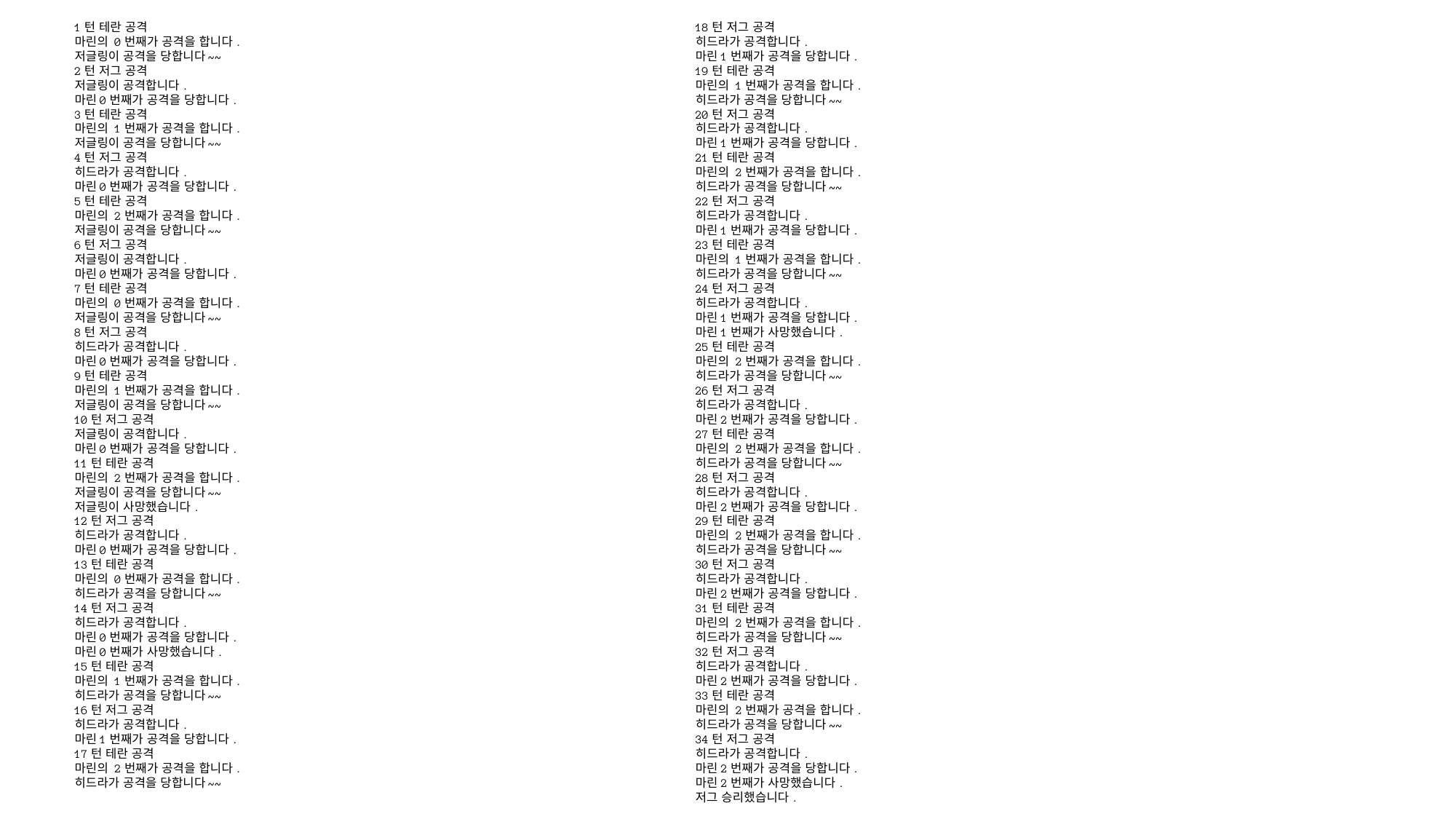

1턴 테란 공격
마린의 0번째가 공격을 합니다.
저글링이 공격을 당합니다~~
2턴 저그 공격
저글링이 공격합니다.
마린0번째가 공격을 당합니다.
3턴 테란 공격
마린의 1번째가 공격을 합니다.
저글링이 공격을 당합니다~~
4턴 저그 공격
히드라가 공격합니다.
마린0번째가 공격을 당합니다.
5턴 테란 공격
마린의 2번째가 공격을 합니다.
저글링이 공격을 당합니다~~
6턴 저그 공격
저글링이 공격합니다.
마린0번째가 공격을 당합니다.
7턴 테란 공격
마린의 0번째가 공격을 합니다.
저글링이 공격을 당합니다~~
8턴 저그 공격
히드라가 공격합니다.
마린0번째가 공격을 당합니다.
9턴 테란 공격
마린의 1번째가 공격을 합니다.
저글링이 공격을 당합니다~~
10턴 저그 공격
저글링이 공격합니다.
마린0번째가 공격을 당합니다.
11턴 테란 공격
마린의 2번째가 공격을 합니다.
저글링이 공격을 당합니다~~
저글링이 사망했습니다.
12턴 저그 공격
히드라가 공격합니다.
마린0번째가 공격을 당합니다.
13턴 테란 공격
마린의 0번째가 공격을 합니다.
히드라가 공격을 당합니다~~
14턴 저그 공격
히드라가 공격합니다.
마린0번째가 공격을 당합니다.
마린0번째가 사망했습니다.
15턴 테란 공격
마린의 1번째가 공격을 합니다.
히드라가 공격을 당합니다~~
16턴 저그 공격
히드라가 공격합니다.
마린1번째가 공격을 당합니다.
17턴 테란 공격
마린의 2번째가 공격을 합니다.
히드라가 공격을 당합니다~~
18턴 저그 공격
히드라가 공격합니다.
마린1번째가 공격을 당합니다.
19턴 테란 공격
마린의 1번째가 공격을 합니다.
히드라가 공격을 당합니다~~
20턴 저그 공격
히드라가 공격합니다.
마린1번째가 공격을 당합니다.
21턴 테란 공격
마린의 2번째가 공격을 합니다.
히드라가 공격을 당합니다~~
22턴 저그 공격
히드라가 공격합니다.
마린1번째가 공격을 당합니다.
23턴 테란 공격
마린의 1번째가 공격을 합니다.
히드라가 공격을 당합니다~~
24턴 저그 공격
히드라가 공격합니다.
마린1번째가 공격을 당합니다.
마린1번째가 사망했습니다.
25턴 테란 공격
마린의 2번째가 공격을 합니다.
히드라가 공격을 당합니다~~
26턴 저그 공격
히드라가 공격합니다.
마린2번째가 공격을 당합니다.
27턴 테란 공격
마린의 2번째가 공격을 합니다.
히드라가 공격을 당합니다~~
28턴 저그 공격
히드라가 공격합니다.
마린2번째가 공격을 당합니다.
29턴 테란 공격
마린의 2번째가 공격을 합니다.
히드라가 공격을 당합니다~~
30턴 저그 공격
히드라가 공격합니다.
마린2번째가 공격을 당합니다.
31턴 테란 공격
마린의 2번째가 공격을 합니다.
히드라가 공격을 당합니다~~
32턴 저그 공격
히드라가 공격합니다.
마린2번째가 공격을 당합니다.
33턴 테란 공격
마린의 2번째가 공격을 합니다.
히드라가 공격을 당합니다~~
34턴 저그 공격
히드라가 공격합니다.
마린2번째가 공격을 당합니다.
마린2번째가 사망했습니다.
저그 승리했습니다.